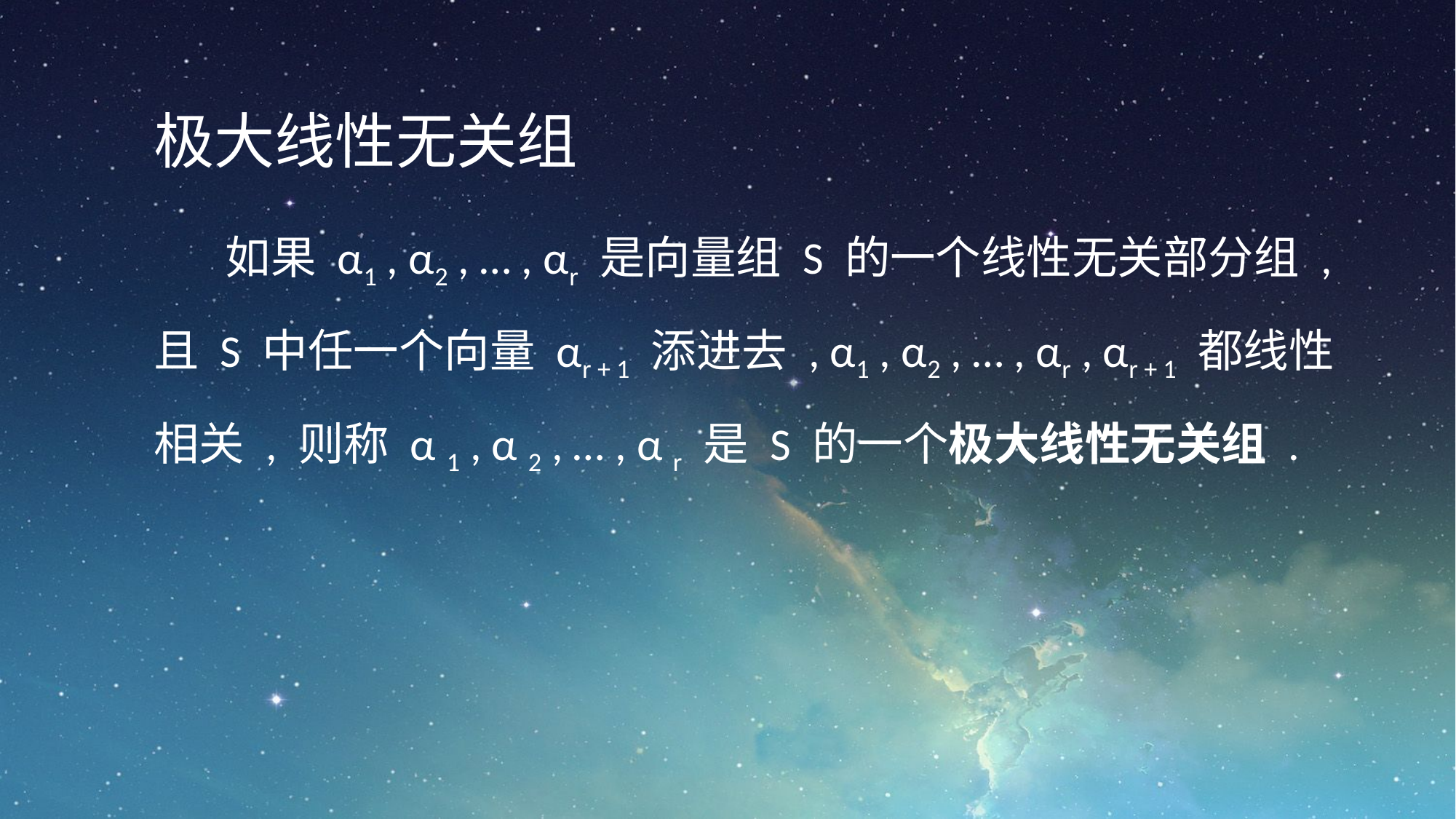

极大线性无关组
如果 α1 , α2 , … , αr 是向量组 S 的一个线性无关部分组 , 且 S 中任一个向量 αr + 1 添进去 , α1 , α2 , … , αr , αr + 1 都线性相关 , 则称 α 1 , α 2 , … , α r 是 S 的一个极大线性无关组 .